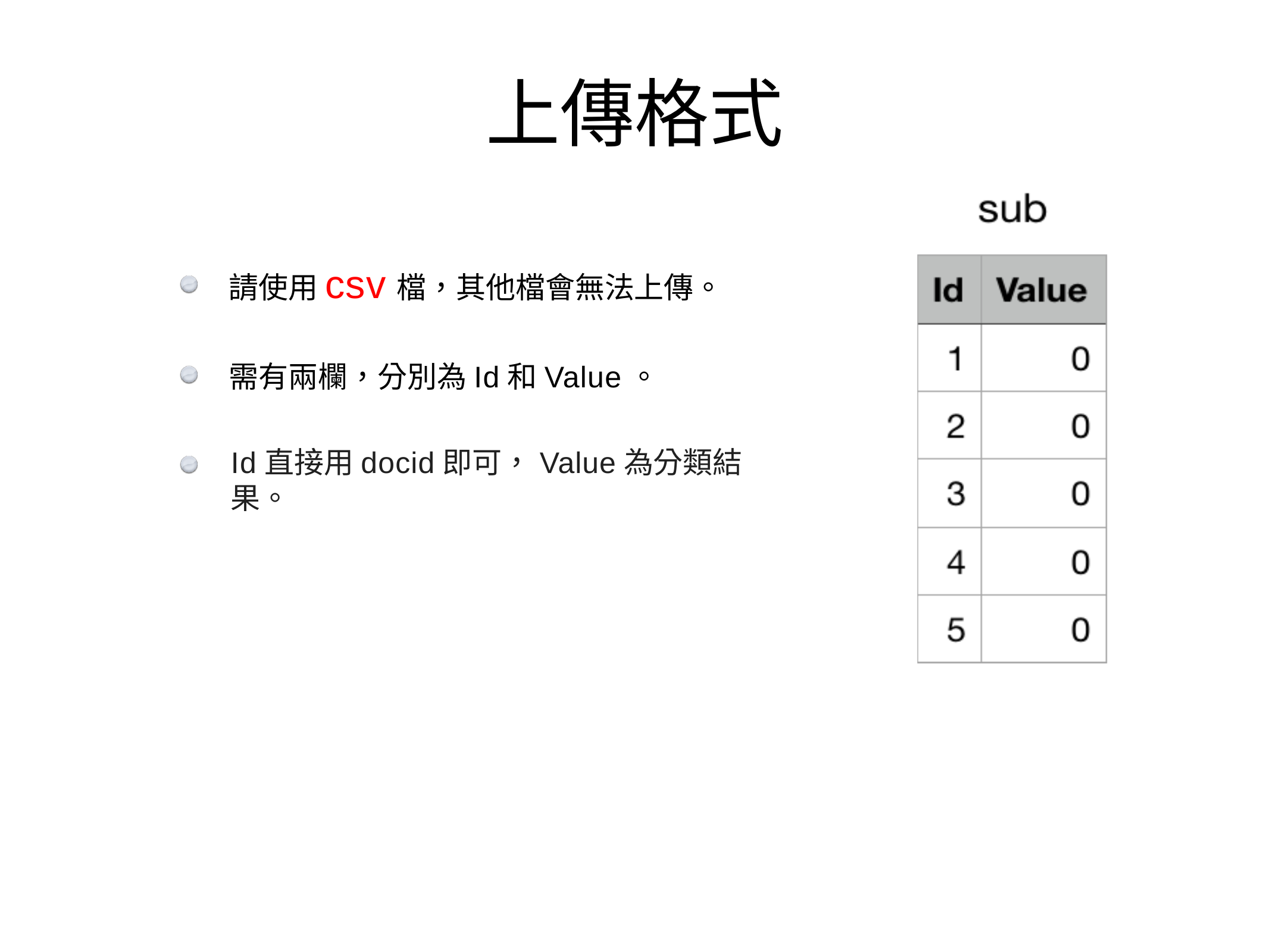

# 上傳格式

請使用csv檔，其他檔會無法上傳。

需有兩欄，分別為Id和Value。

Id直接用docid即可，Value為分類結果。